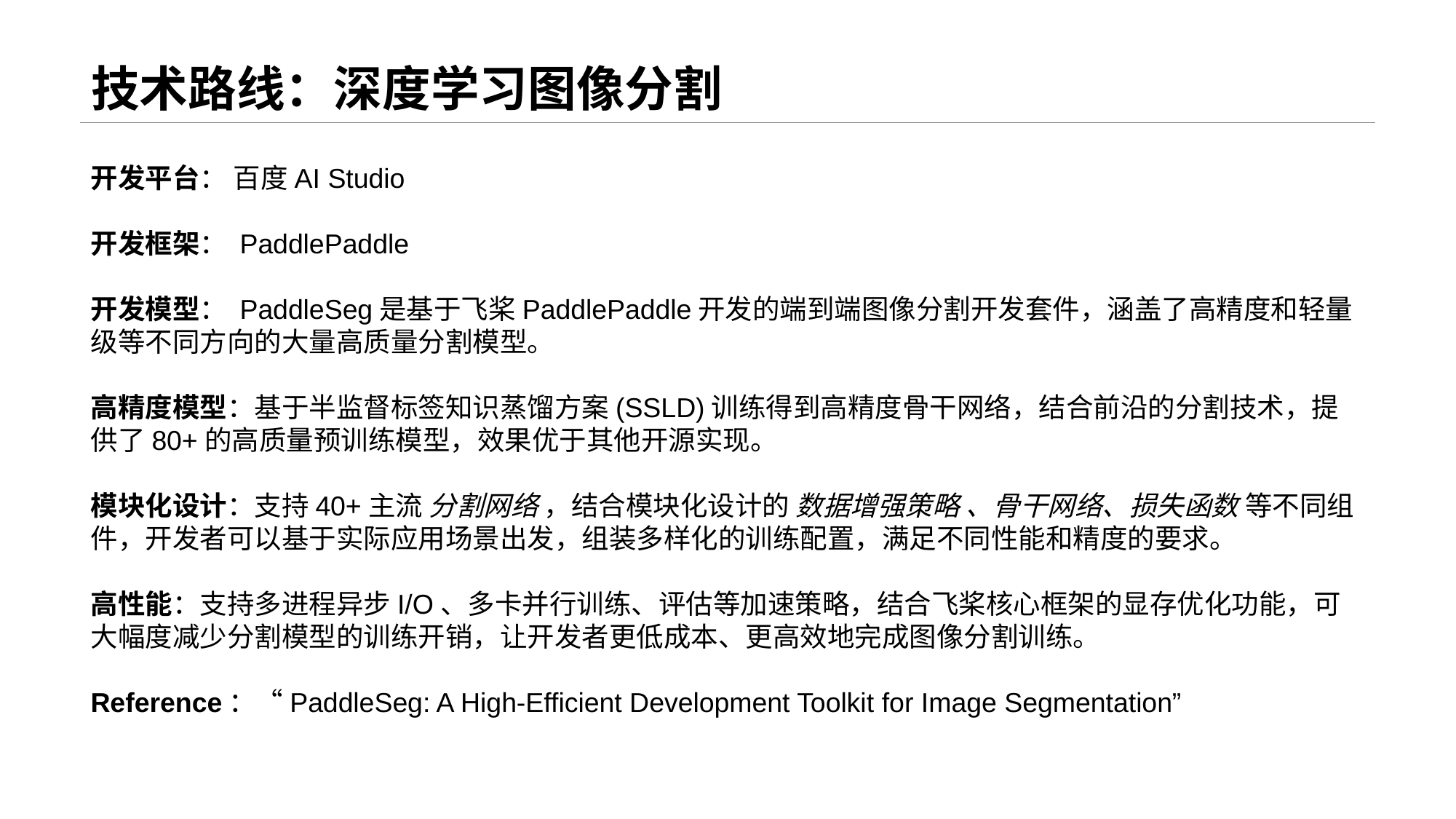

# 技术路线：深度学习图像分割
开发平台： 百度AI Studio

开发框架： PaddlePaddle

开发模型： PaddleSeg是基于飞桨PaddlePaddle开发的端到端图像分割开发套件，涵盖了高精度和轻量级等不同方向的大量高质量分割模型。

高精度模型：基于半监督标签知识蒸馏方案(SSLD)训练得到高精度骨干网络，结合前沿的分割技术，提供了80+的高质量预训练模型，效果优于其他开源实现。

模块化设计：支持40+主流 分割网络 ，结合模块化设计的 数据增强策略 、骨干网络、损失函数 等不同组件，开发者可以基于实际应用场景出发，组装多样化的训练配置，满足不同性能和精度的要求。

高性能：支持多进程异步I/O、多卡并行训练、评估等加速策略，结合飞桨核心框架的显存优化功能，可大幅度减少分割模型的训练开销，让开发者更低成本、更高效地完成图像分割训练。

Reference：“PaddleSeg: A High-Efficient Development Toolkit for Image Segmentation”